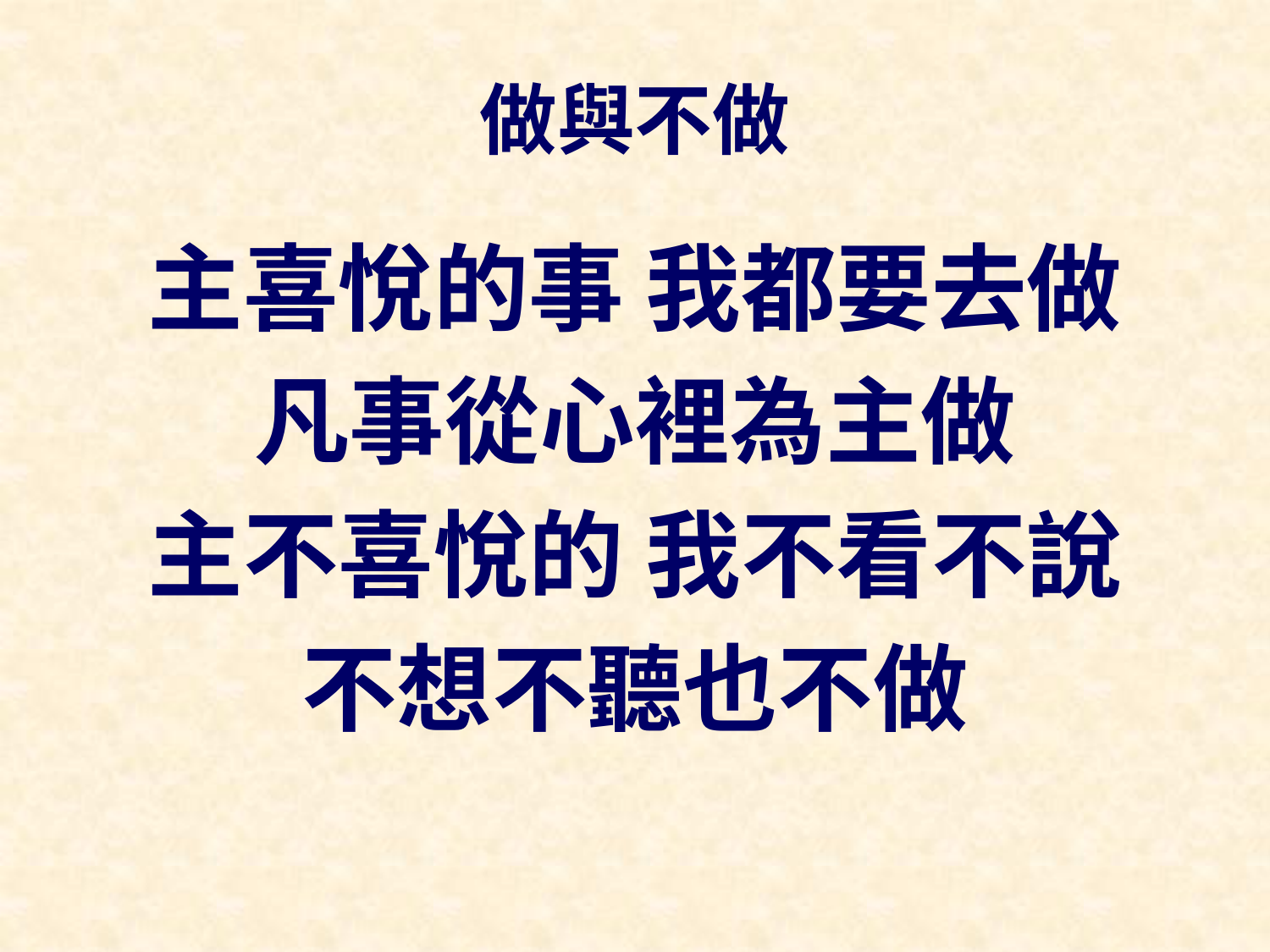

# 做與不做
主喜悅的事 我都要去做
凡事從心裡為主做
主不喜悅的 我不看不說
不想不聽也不做